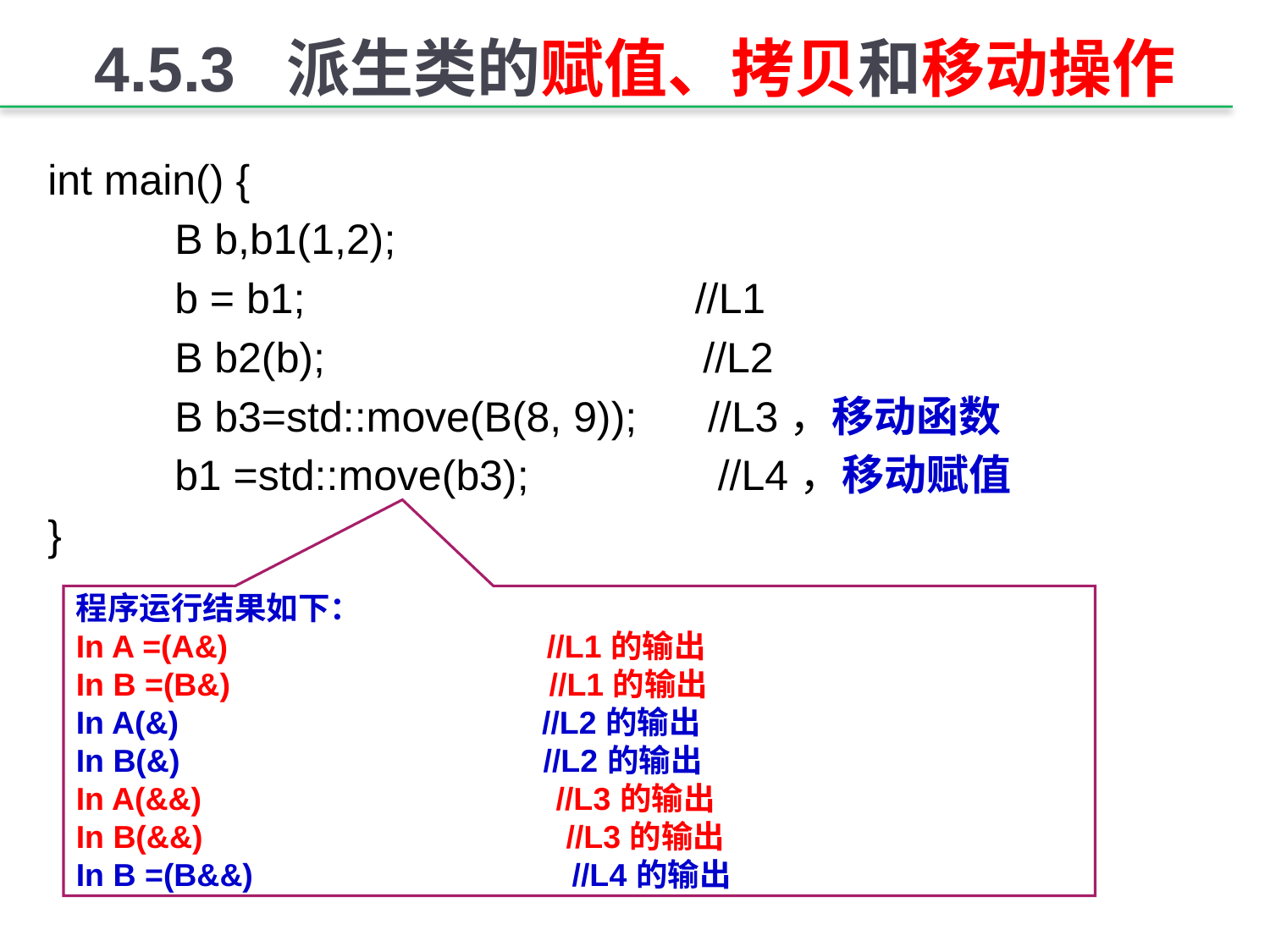

# 4.5.3  派生类的赋值、拷贝和移动操作
int main() {
	B b,b1(1,2);
	b = b1;                                 //L1
	B b2(b);                                //L2
	B b3=std::move(B(8, 9));      //L3，移动函数
	b1 =std::move(b3);                //L4，移动赋值
}

程序运行结果如下：
In A =(A&)                                    //L1的输出
In B =(B&)                                    //L1的输出
In A(&)                                         //L2的输出
In B(&)                                         //L2的输出
In A(&&)                                        //L3的输出
In B(&&)                                         //L3的输出
In B =(B&&)                                    //L4的输出